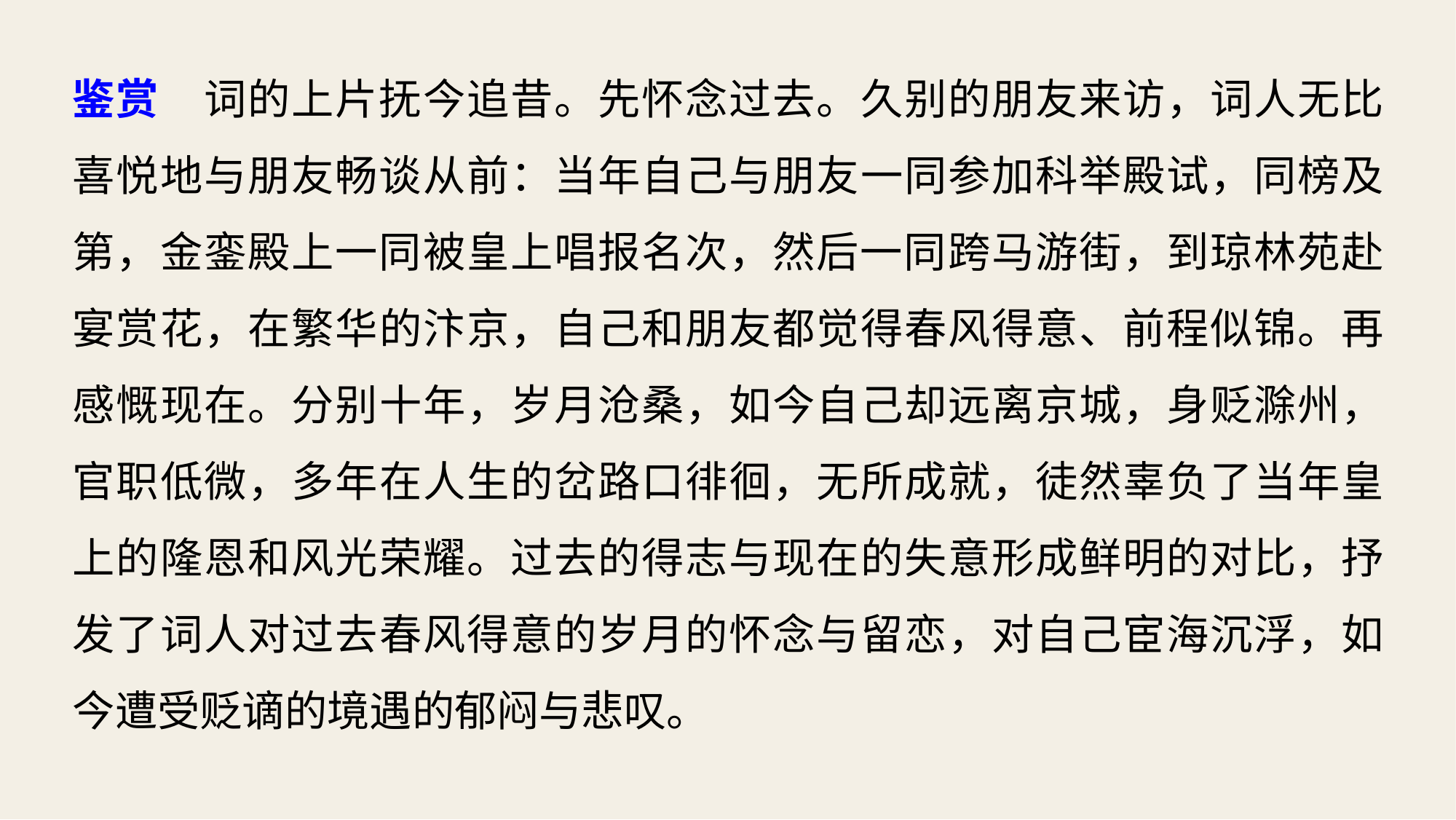

鉴赏　词的上片抚今追昔。先怀念过去。久别的朋友来访，词人无比喜悦地与朋友畅谈从前：当年自己与朋友一同参加科举殿试，同榜及第，金銮殿上一同被皇上唱报名次，然后一同跨马游街，到琼林苑赴宴赏花，在繁华的汴京，自己和朋友都觉得春风得意、前程似锦。再感慨现在。分别十年，岁月沧桑，如今自己却远离京城，身贬滁州，官职低微，多年在人生的岔路口徘徊，无所成就，徒然辜负了当年皇上的隆恩和风光荣耀。过去的得志与现在的失意形成鲜明的对比，抒发了词人对过去春风得意的岁月的怀念与留恋，对自己宦海沉浮，如今遭受贬谪的境遇的郁闷与悲叹。